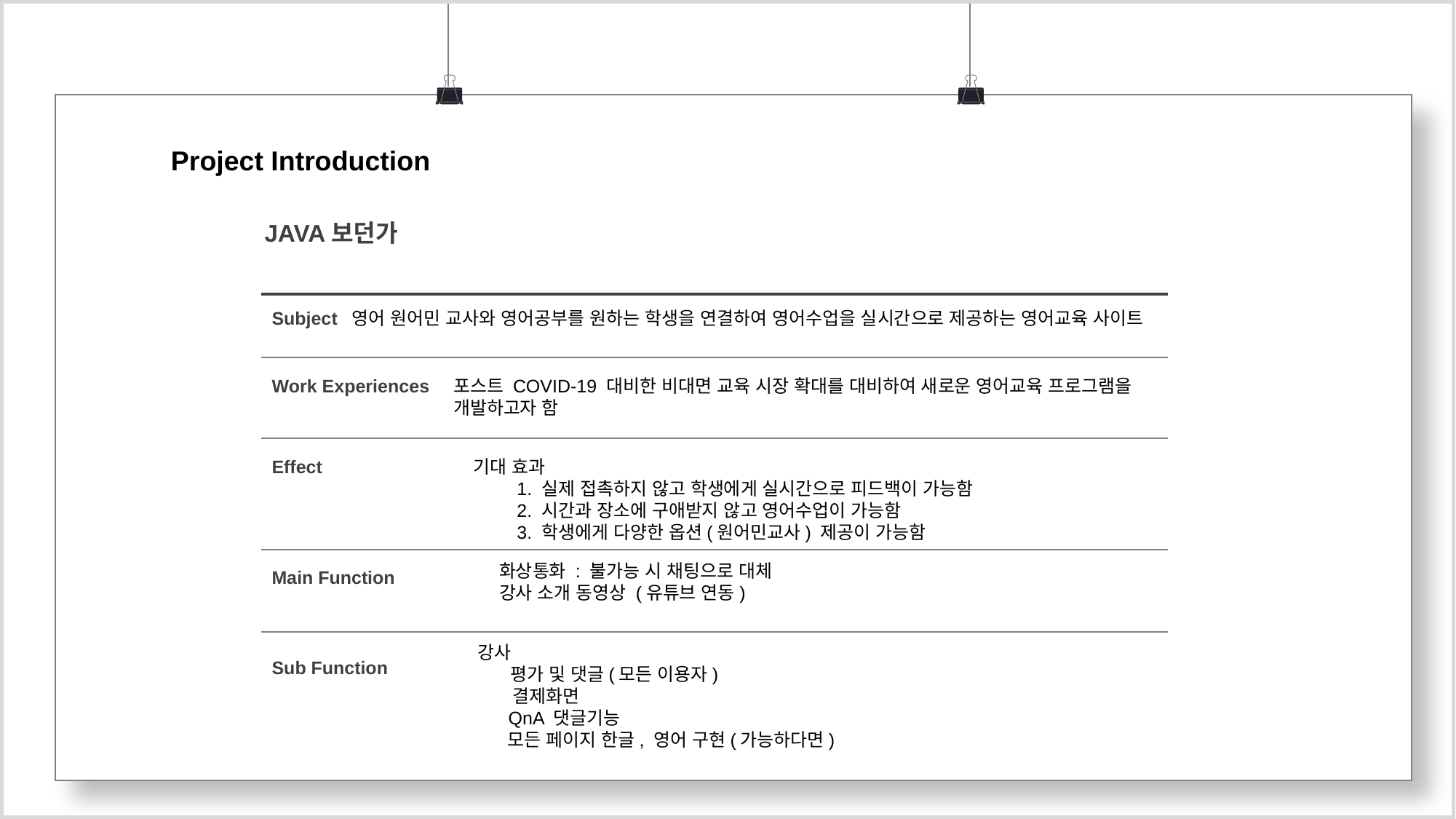

Project Introduction
JAVA보던가
Subject  영어 원어민 교사와 영어공부를 원하는 학생을 연결하여 영어수업을 실시간으로 제공하는 영어교육 사이트
Work Experiences
포스트 COVID-19 대비한 비대면 교육 시장 확대를 대비하여 새로운 영어교육 프로그램을 개발하고자 함
Effect
기대 효과
1. 실제 접촉하지 않고 학생에게 실시간으로 피드백이 가능함
2. 시간과 장소에 구애받지 않고 영어수업이 가능함
3. 학생에게 다양한 옵션(원어민교사) 제공이 가능함
화상통화 : 불가능 시 채팅으로 대체
강사 소개 동영상 (유튜브 연동)
Main Function
강사
평가 및 댓글(모든 이용자)
      결제화면
      QnA 댓글기능
     모든 페이지 한글, 영어 구현(가능하다면)
Sub Function